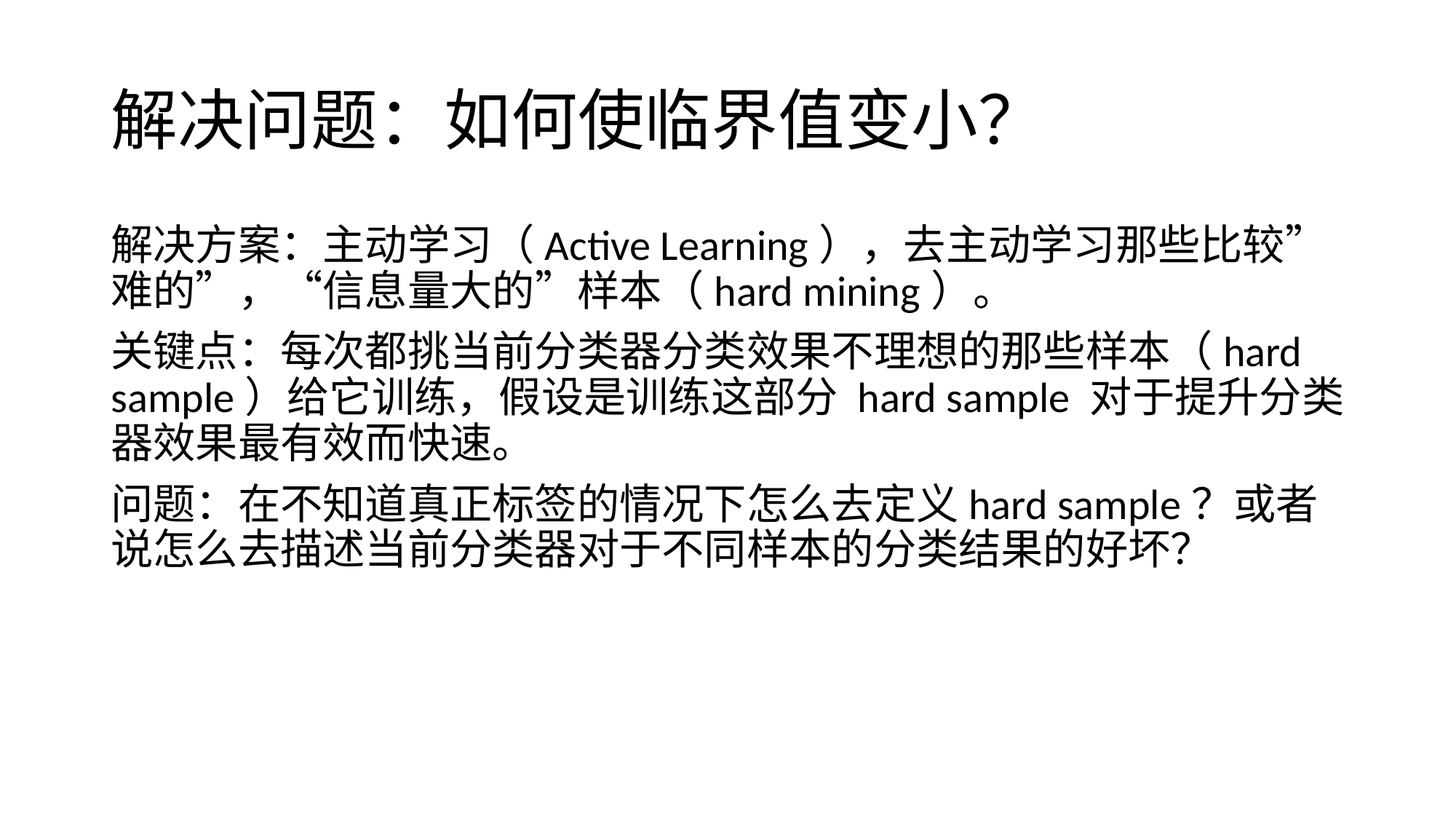

# 解决问题：如何使临界值变小？
解决方案：主动学习（Active Learning），去主动学习那些比较”难的”，“信息量大的”样本（hard mining）。
关键点：每次都挑当前分类器分类效果不理想的那些样本（hard sample）给它训练，假设是训练这部分 hard sample 对于提升分类器效果最有效而快速。
问题：在不知道真正标签的情况下怎么去定义hard sample？或者说怎么去描述当前分类器对于不同样本的分类结果的好坏？